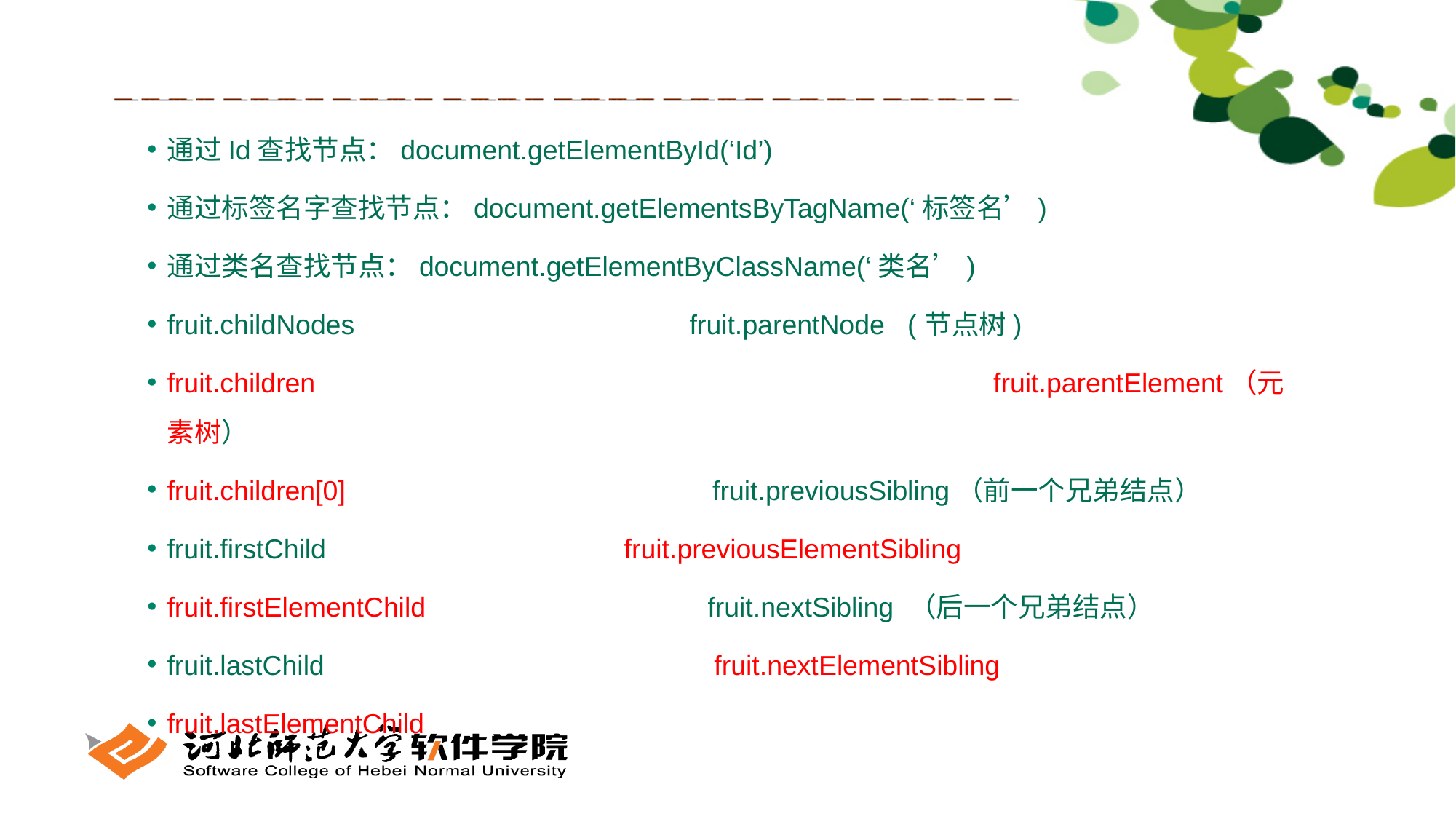

通过Id查找节点：document.getElementById(‘Id’)
通过标签名字查找节点：document.getElementsByTagName(‘标签名’)
通过类名查找节点：document.getElementByClassName(‘类名’)
fruit.childNodes                                            fruit.parentNode   (节点树)
fruit.children			                                                   fruit.parentElement（元素树）
fruit.children[0]                                                fruit.previousSibling（前一个兄弟结点）
fruit.firstChild                                       fruit.previousElementSibling
fruit.firstElementChild                                     fruit.nextSibling （后一个兄弟结点）
fruit.lastChild                                                   fruit.nextElementSibling
fruit.lastElementChild